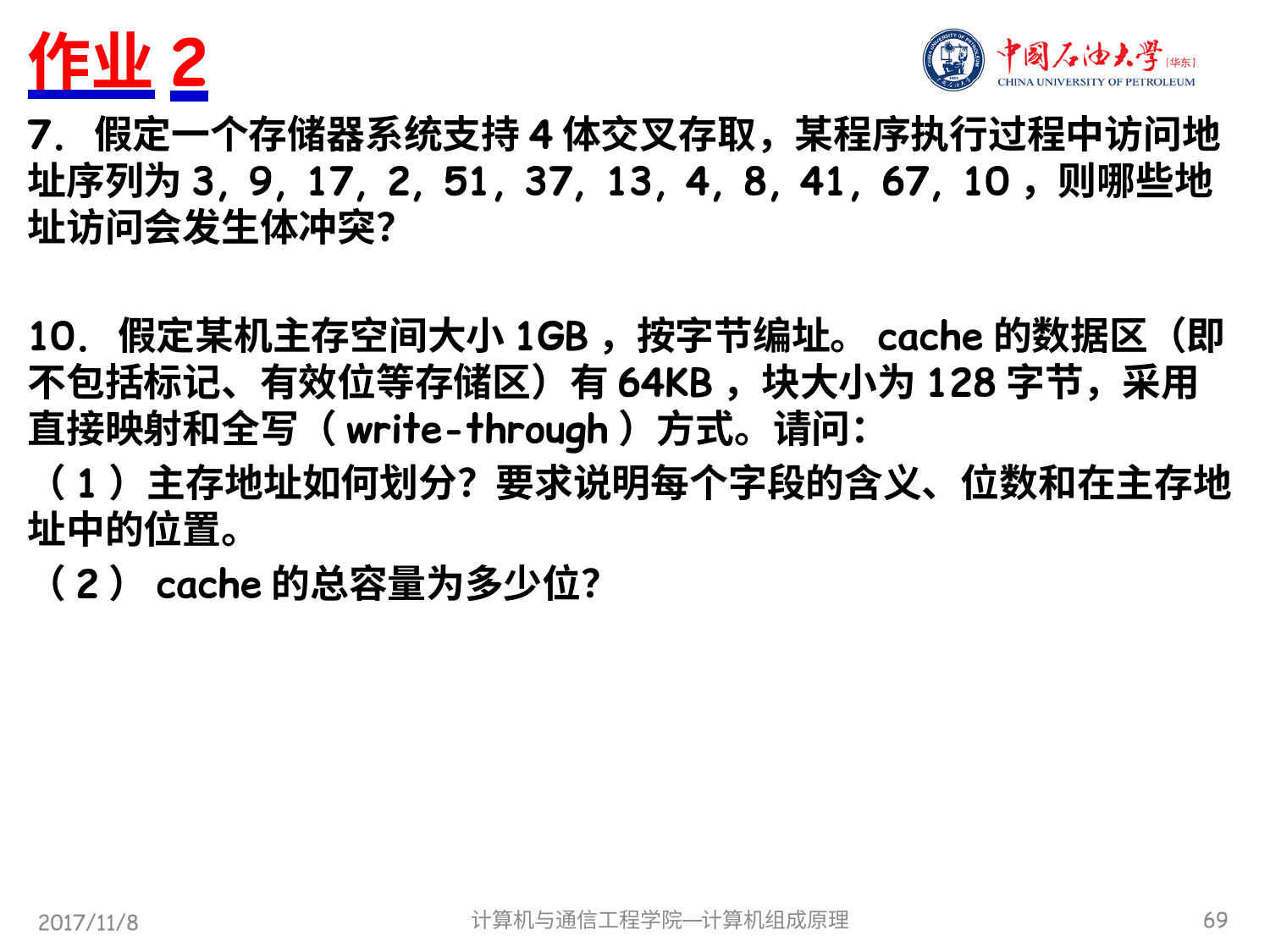

# 作业2
7. 假定一个存储器系统支持4体交叉存取，某程序执行过程中访问地址序列为3, 9, 17, 2, 51, 37, 13, 4, 8, 41, 67, 10，则哪些地址访问会发生体冲突？

10. 假定某机主存空间大小1GB，按字节编址。cache的数据区（即不包括标记、有效位等存储区）有64KB，块大小为128字节，采用直接映射和全写（write-through）方式。请问：
（1）主存地址如何划分？要求说明每个字段的含义、位数和在主存地址中的位置。
（2）cache的总容量为多少位？

计算机与通信工程学院—计算机组成原理
69
2017/11/8